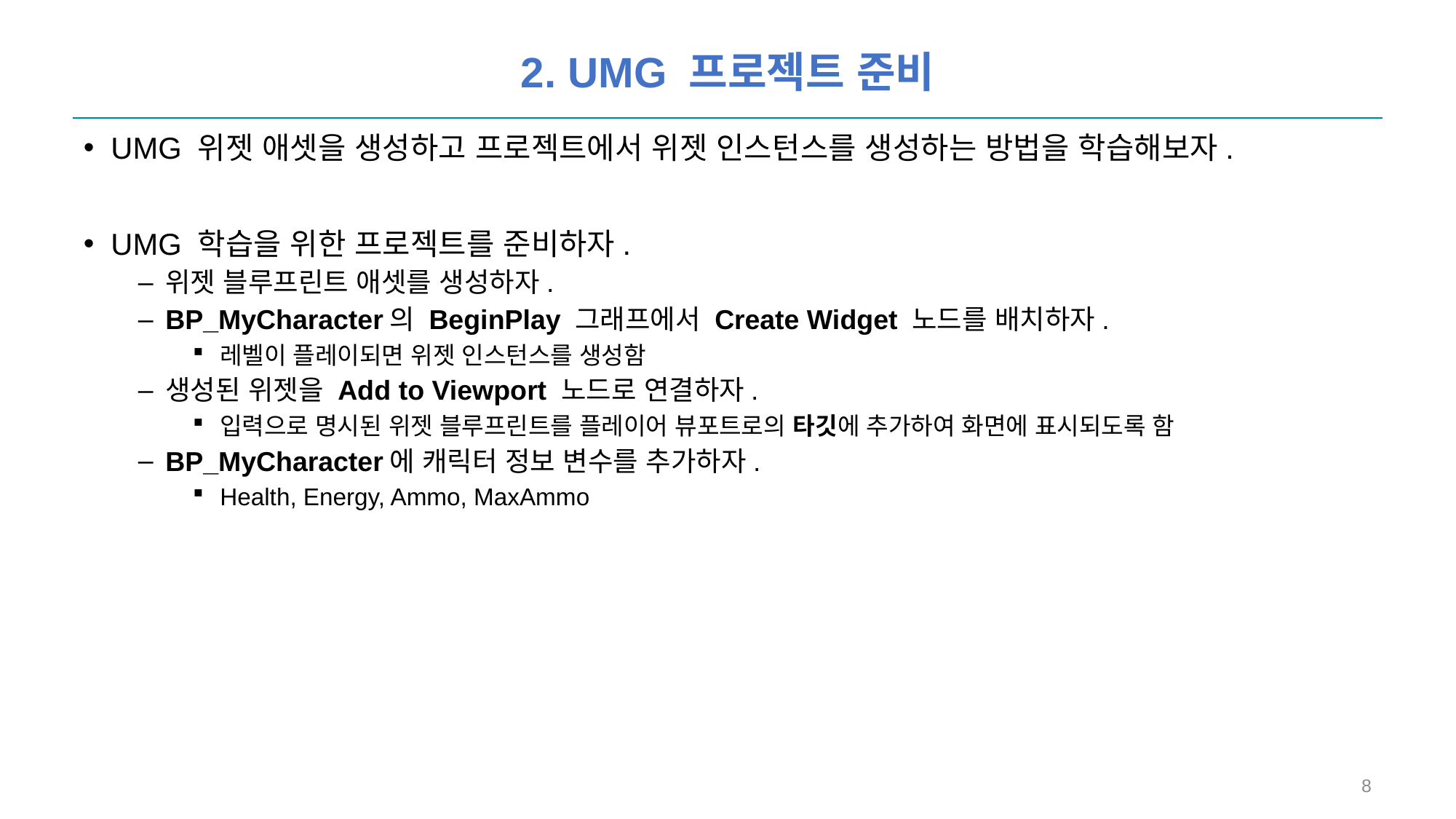

# 2. UMG 프로젝트 준비
UMG 위젯 애셋을 생성하고 프로젝트에서 위젯 인스턴스를 생성하는 방법을 학습해보자.

UMG 학습을 위한 프로젝트를 준비하자.
위젯 블루프린트 애셋를 생성하자.
BP_MyCharacter의 BeginPlay 그래프에서 Create Widget 노드를 배치하자.
레벨이 플레이되면 위젯 인스턴스를 생성함
생성된 위젯을 Add to Viewport 노드로 연결하자.
입력으로 명시된 위젯 블루프린트를 플레이어 뷰포트로의 타깃에 추가하여 화면에 표시되도록 함
BP_MyCharacter에 캐릭터 정보 변수를 추가하자.
Health, Energy, Ammo, MaxAmmo

8